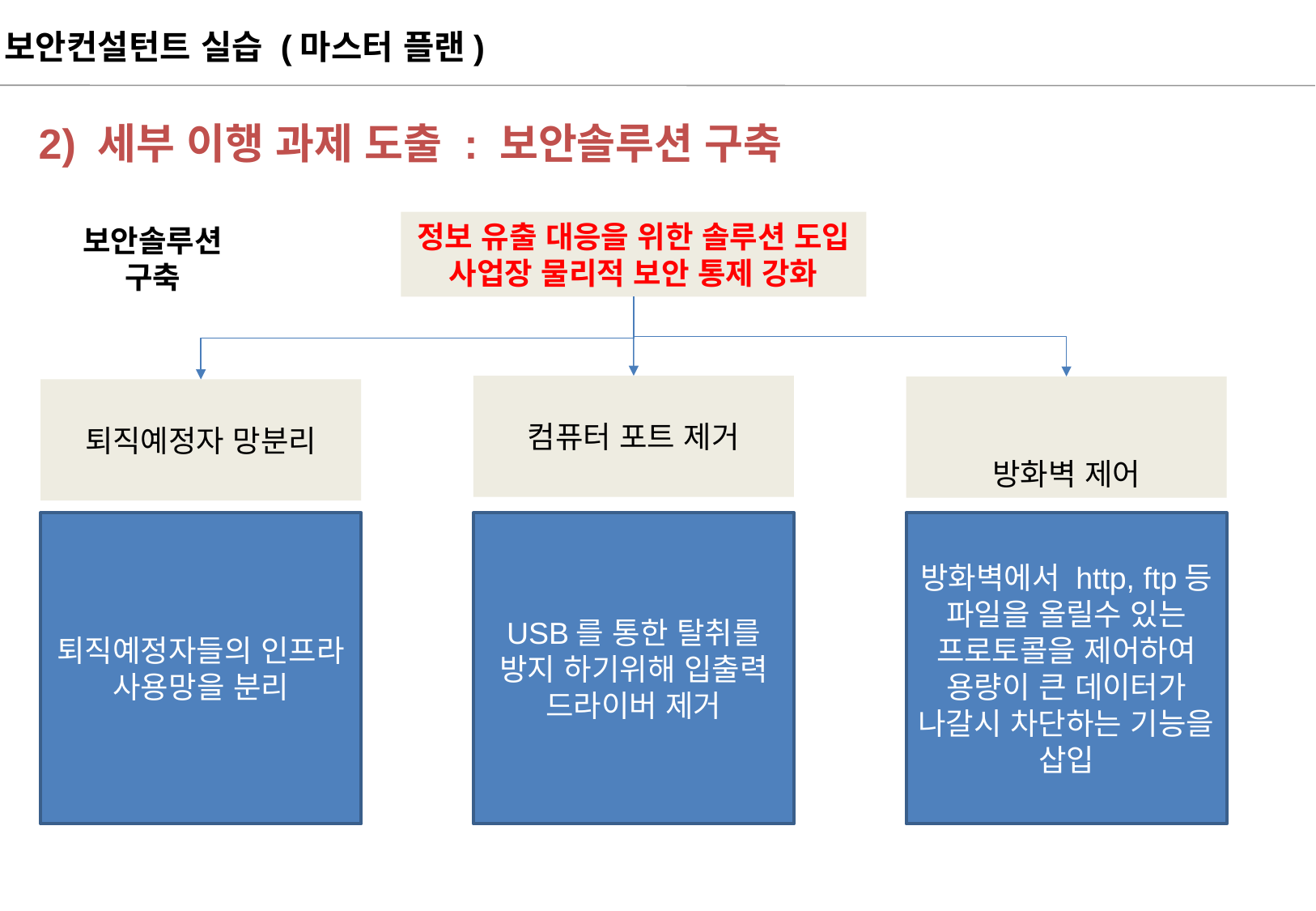

보안컨설턴트 실습 (마스터 플랜)
2) 세부 이행 과제 도출 : 보안솔루션 구축
정보 유출 대응을 위한 솔루션 도입
사업장 물리적 보안 통제 강화
보안솔루션 구축

컴퓨터 포트 제거

방화벽 제어

퇴직예정자 망분리

퇴직예정자들의 인프라 사용망을 분리
방화벽에서 http, ftp등 파일을 올릴수 있는 프로토콜을 제어하여 용량이 큰 데이터가 나갈시 차단하는 기능을 삽입
USB를 통한 탈취를 방지 하기위해 입출력 드라이버 제거